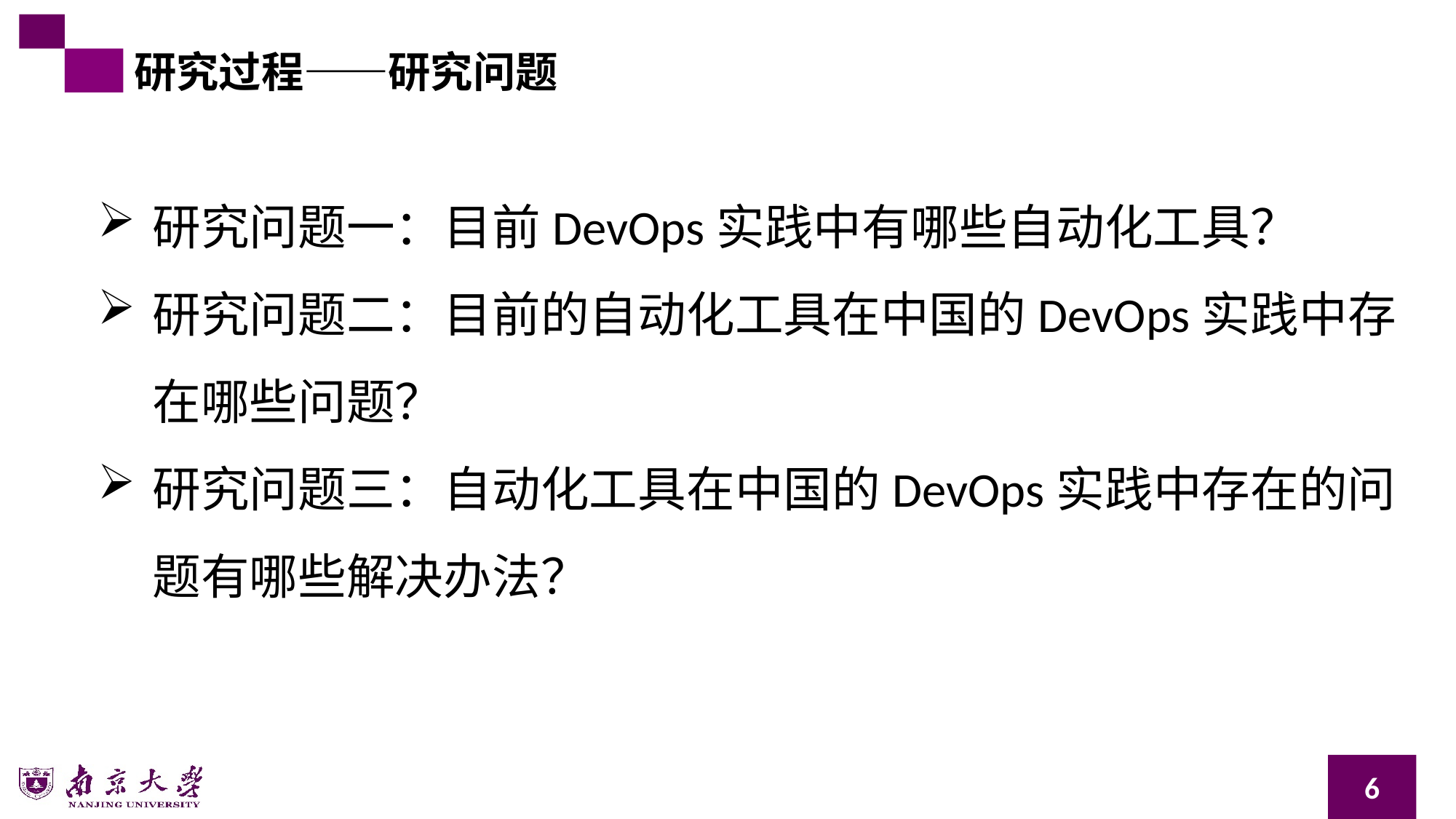

研究过程——研究问题
研究问题一：目前DevOps实践中有哪些自动化工具？
研究问题二：目前的自动化工具在中国的DevOps实践中存在哪些问题？
研究问题三：自动化工具在中国的DevOps实践中存在的问题有哪些解决办法？
6